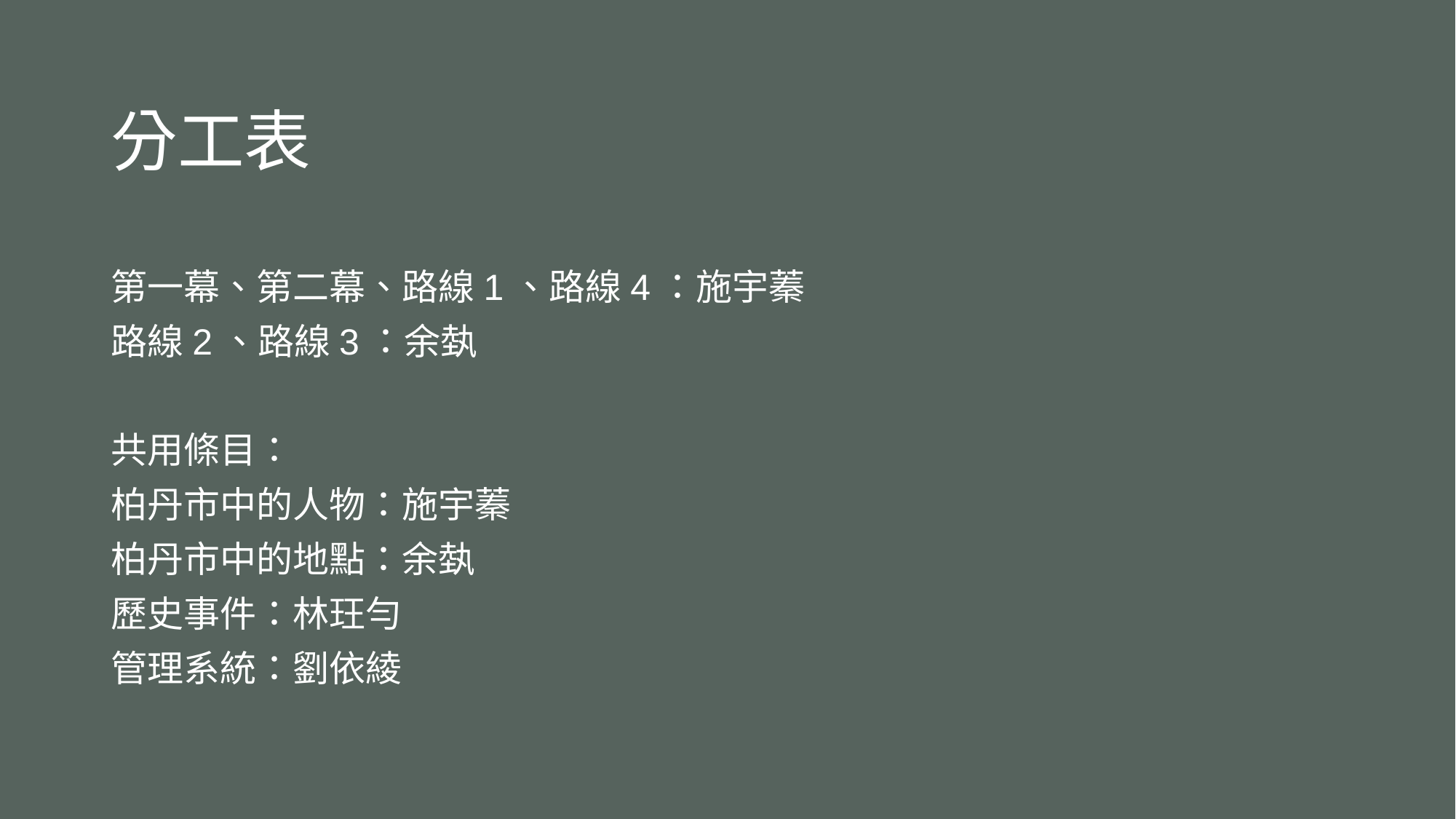

# 分工表
第一幕、第二幕、路線1、路線4：施宇蓁
路線2、路線3：余埶

共用條目：
柏丹市中的人物：施宇蓁
柏丹市中的地點：余埶
歷史事件：林玨勻
管理系統：劉依綾